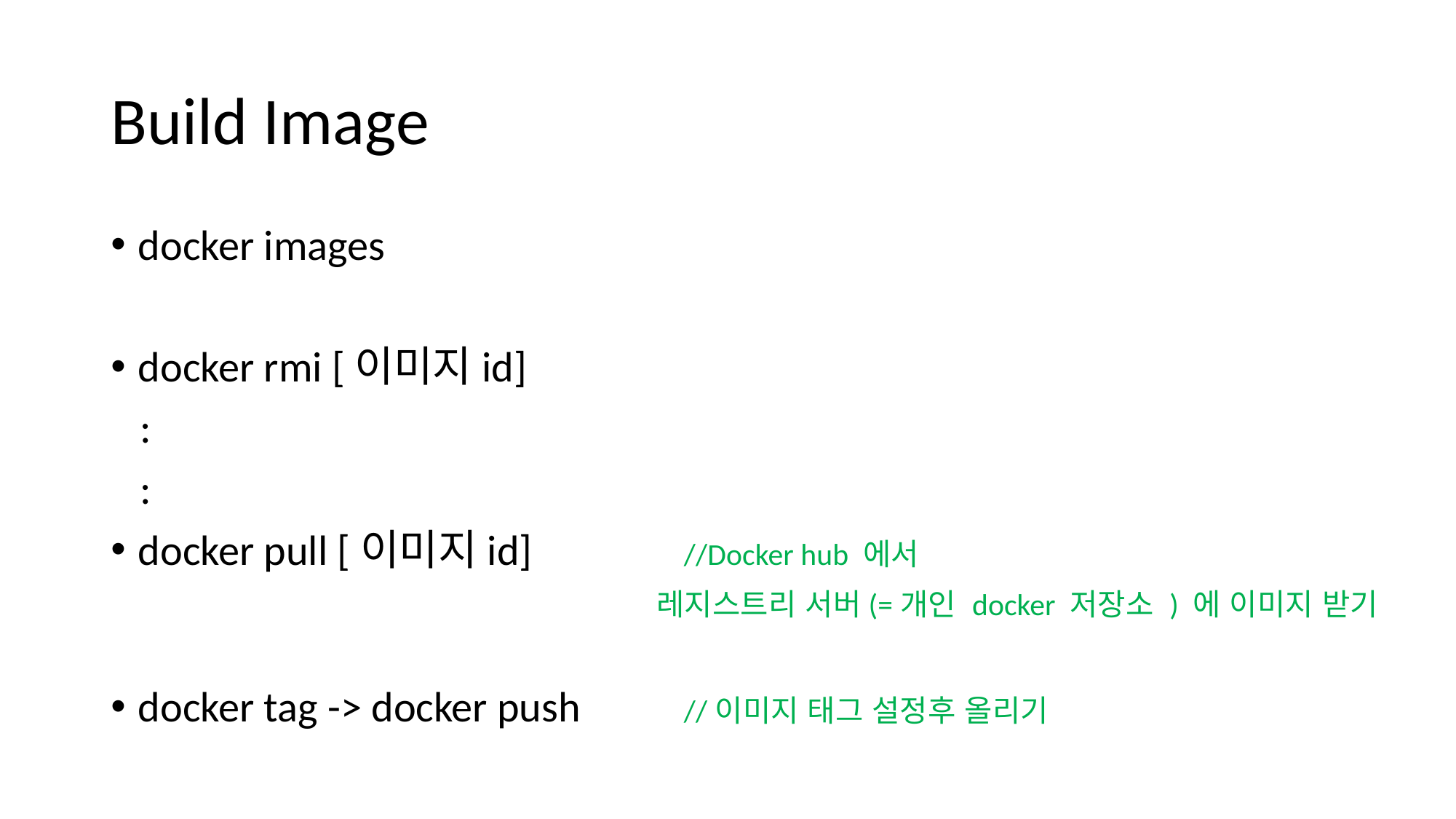

# Build Image
docker images

docker rmi [이미지id]
   :
   :
docker pull [이미지id]		//Docker hub 에서
					레지스트리 서버(=개인 docker 저장소 ) 에 이미지 받기

docker tag -> docker push	//이미지 태그 설정후 올리기